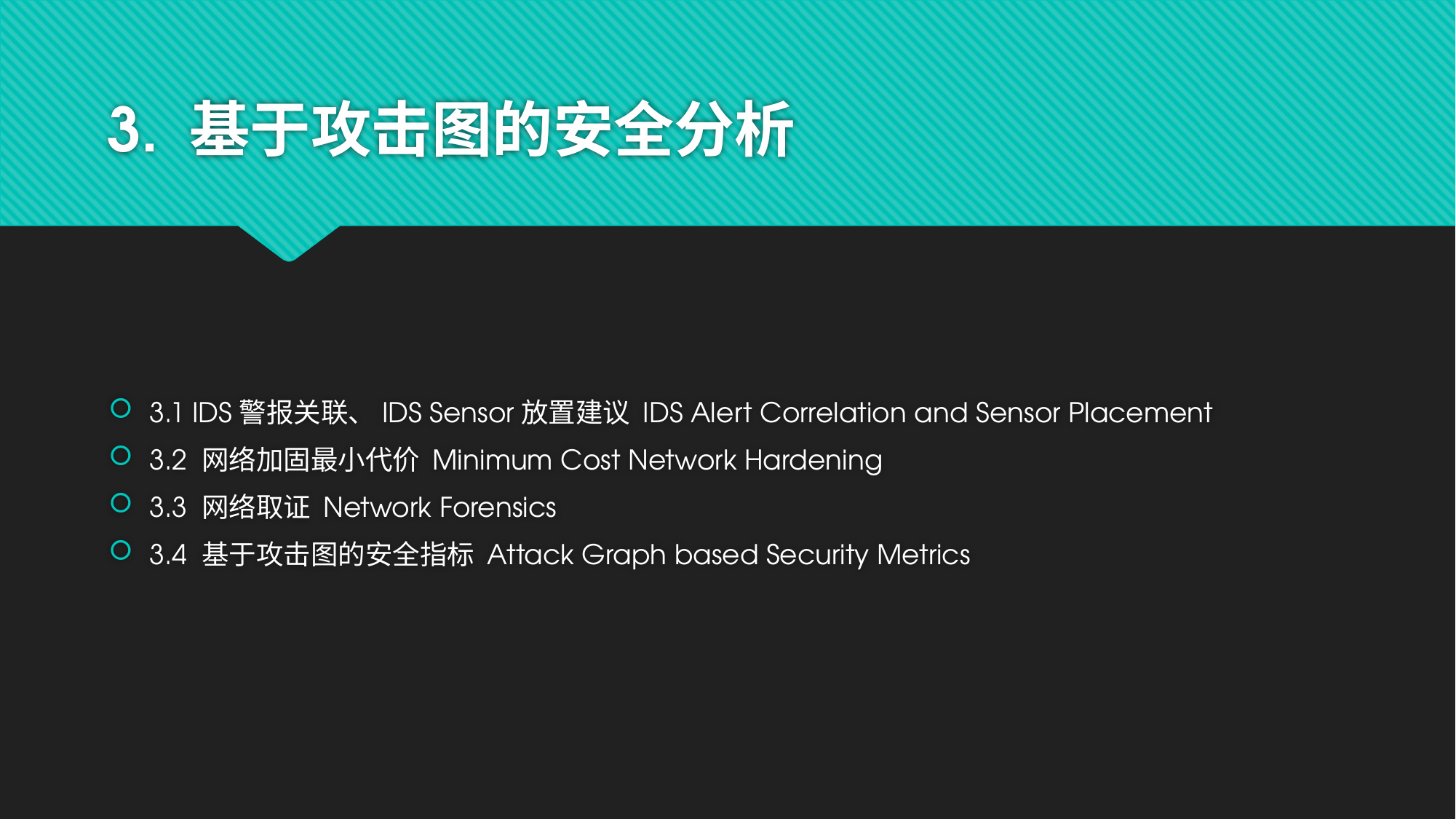

# 3. 基于攻击图的安全分析
3.1 IDS警报关联、IDS Sensor放置建议 IDS Alert Correlation and Sensor Placement
3.2 网络加固最小代价 Minimum Cost Network Hardening
3.3 网络取证 Network Forensics
3.4 基于攻击图的安全指标 Attack Graph based Security Metrics